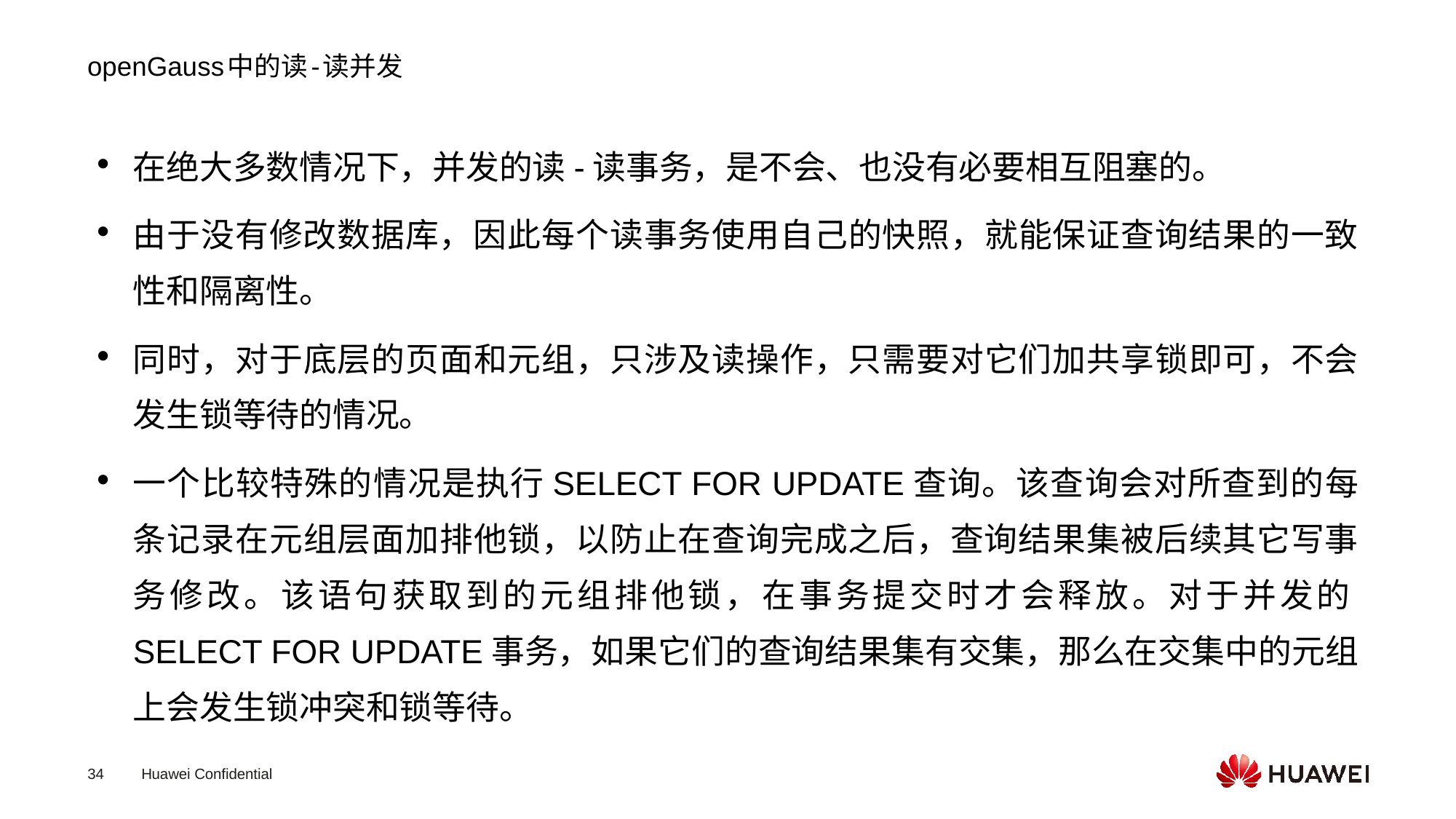

# openGauss中的读-读并发
在绝大多数情况下，并发的读-读事务，是不会、也没有必要相互阻塞的。
由于没有修改数据库，因此每个读事务使用自己的快照，就能保证查询结果的一致性和隔离性。
同时，对于底层的页面和元组，只涉及读操作，只需要对它们加共享锁即可，不会发生锁等待的情况。
一个比较特殊的情况是执行SELECT FOR UPDATE查询。该查询会对所查到的每条记录在元组层面加排他锁，以防止在查询完成之后，查询结果集被后续其它写事务修改。该语句获取到的元组排他锁，在事务提交时才会释放。对于并发的SELECT FOR UPDATE事务，如果它们的查询结果集有交集，那么在交集中的元组上会发生锁冲突和锁等待。